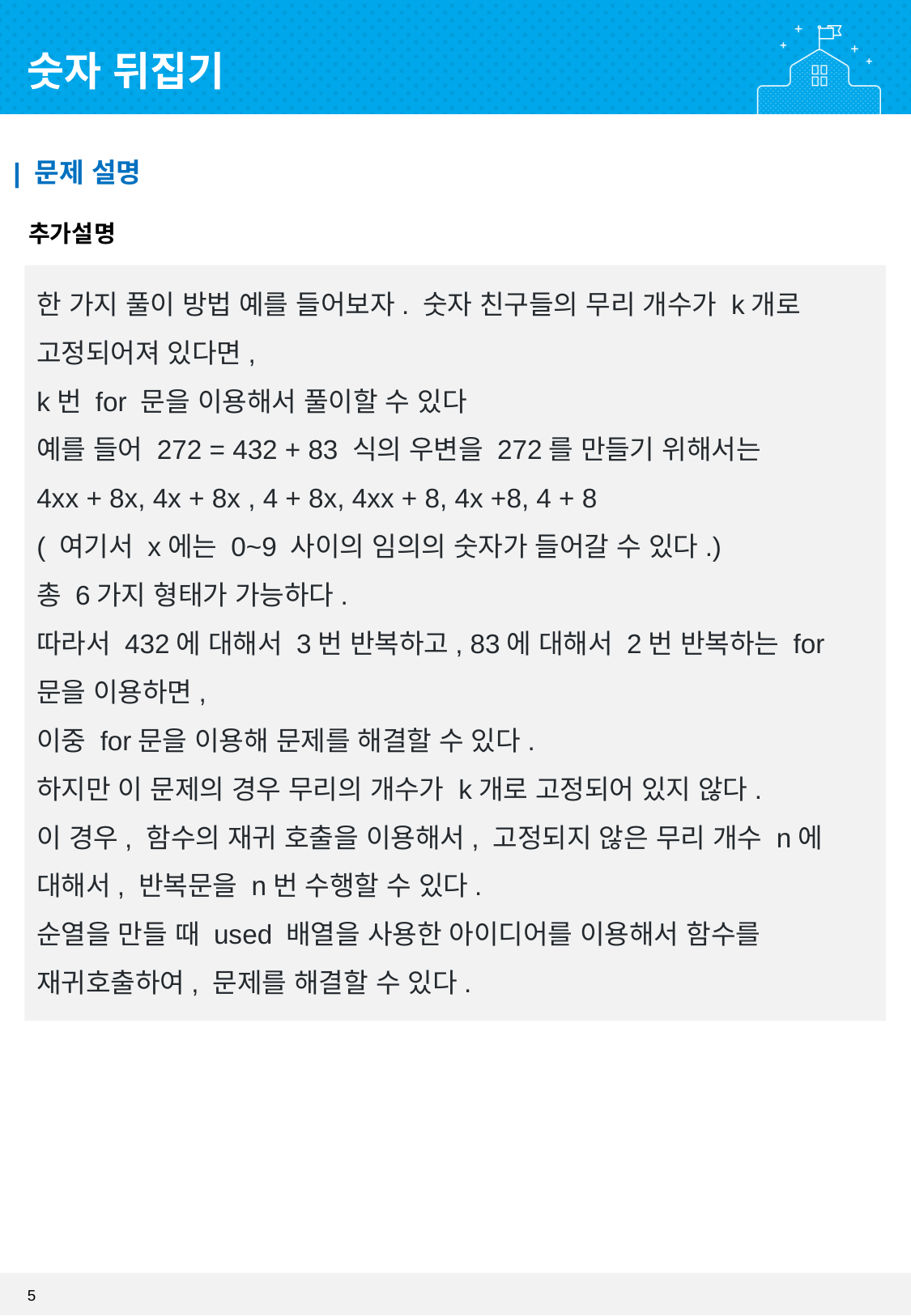

숫자 뒤집기
| 문제 설명
추가설명
한 가지 풀이 방법 예를 들어보자. 숫자 친구들의 무리 개수가 k개로 고정되어져 있다면,
k번 for 문을 이용해서 풀이할 수 있다
예를 들어 272 = 432 + 83 식의 우변을 272를 만들기 위해서는
4xx + 8x, 4x + 8x , 4 + 8x, 4xx + 8, 4x +8, 4 + 8
( 여기서 x에는 0~9 사이의 임의의 숫자가 들어갈 수 있다.)
총 6가지 형태가 가능하다.
따라서 432에 대해서 3번 반복하고, 83에 대해서 2번 반복하는 for 문을 이용하면,
이중 for문을 이용해 문제를 해결할 수 있다.
하지만 이 문제의 경우 무리의 개수가 k개로 고정되어 있지 않다.
이 경우, 함수의 재귀 호출을 이용해서, 고정되지 않은 무리 개수 n에 대해서, 반복문을 n번 수행할 수 있다.
순열을 만들 때 used 배열을 사용한 아이디어를 이용해서 함수를 재귀호출하여, 문제를 해결할 수 있다.